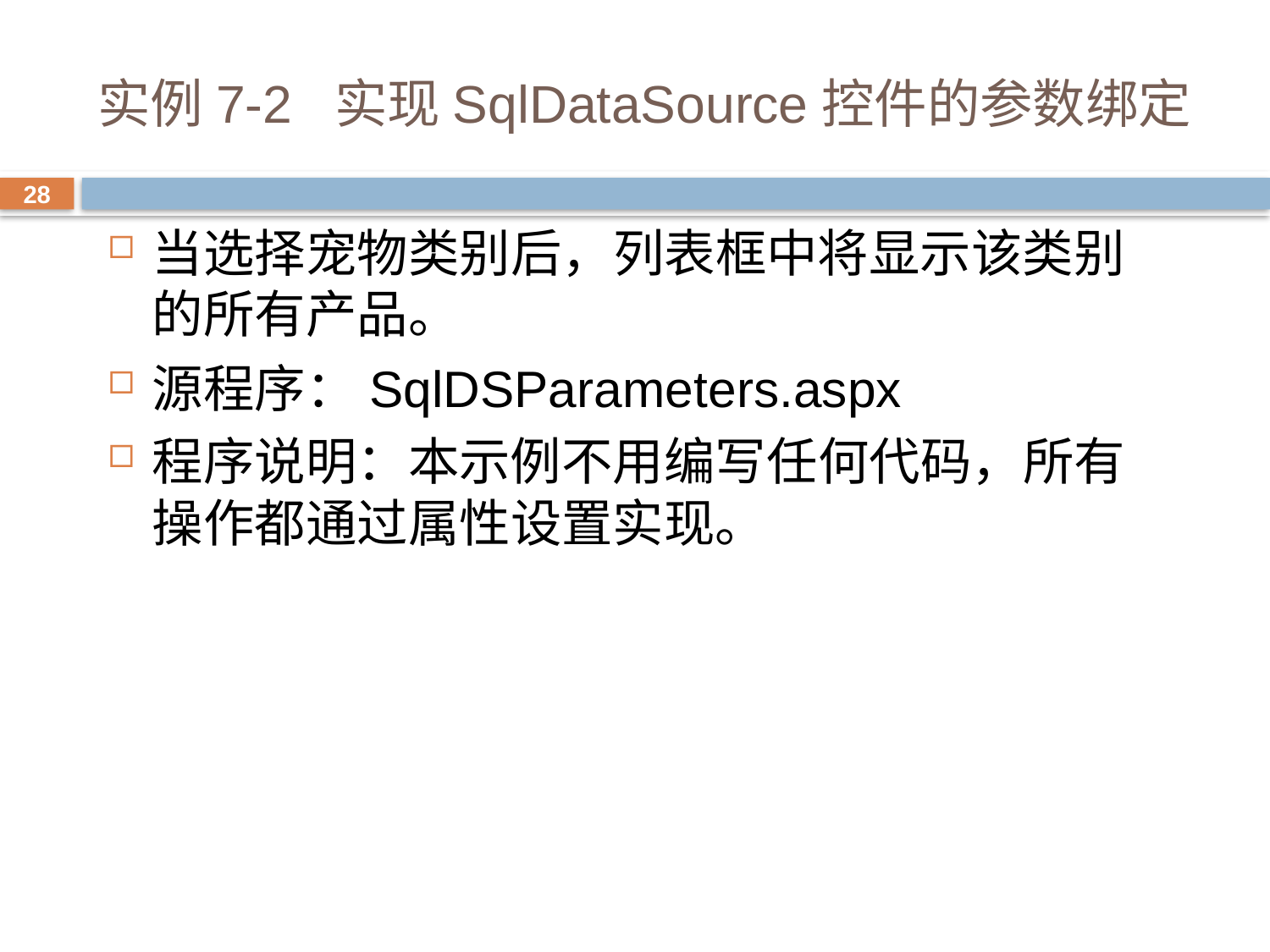

# 实例7-2  实现SqlDataSource控件的参数绑定
28
当选择宠物类别后，列表框中将显示该类别的所有产品。
源程序：SqlDSParameters.aspx
程序说明：本示例不用编写任何代码，所有操作都通过属性设置实现。